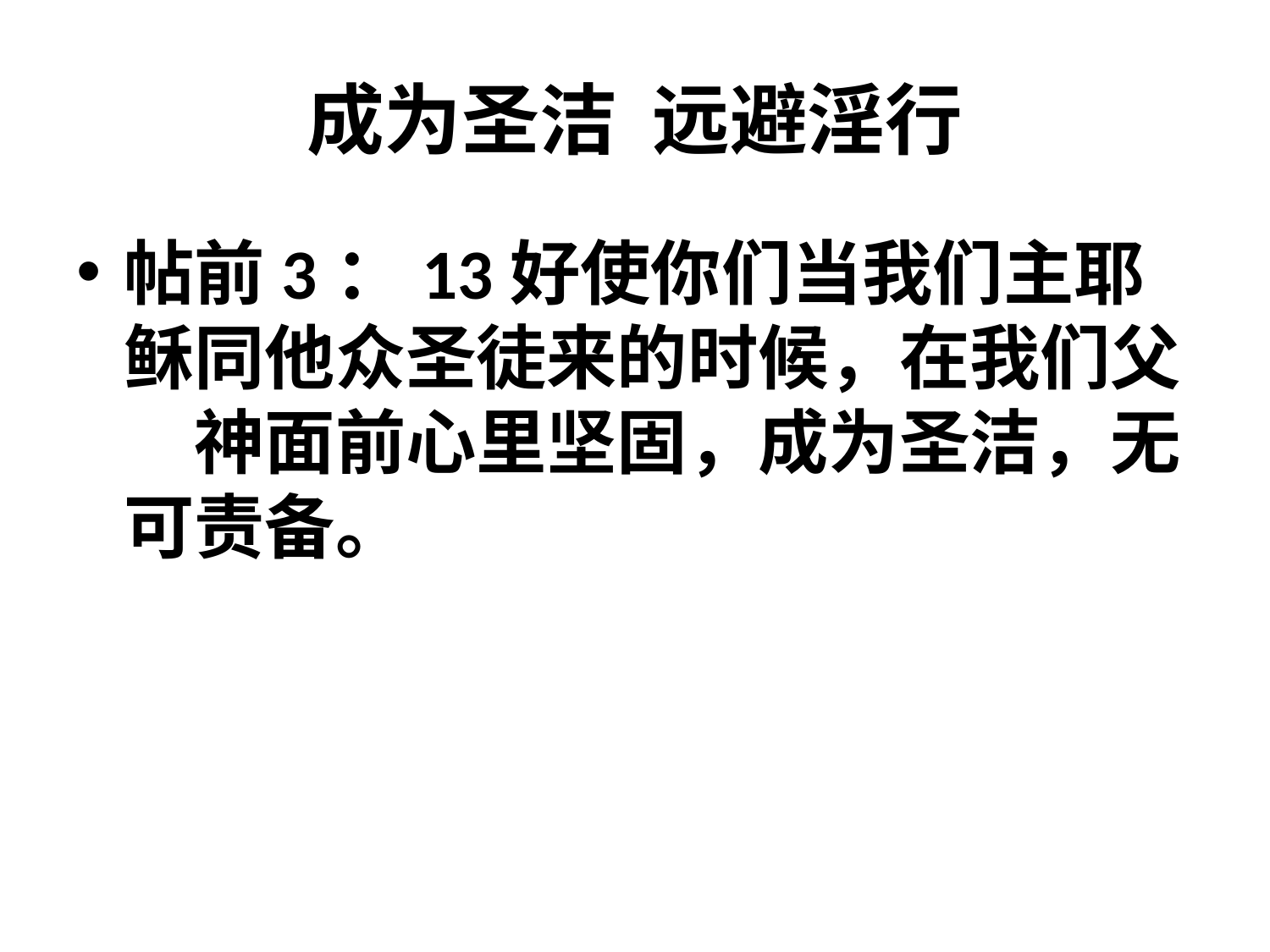

# 成为圣洁  远避淫行
帖前3：13好使你们当我们主耶稣同他众圣徒来的时候，在我们父　神面前心里坚固，成为圣洁，无可责备。